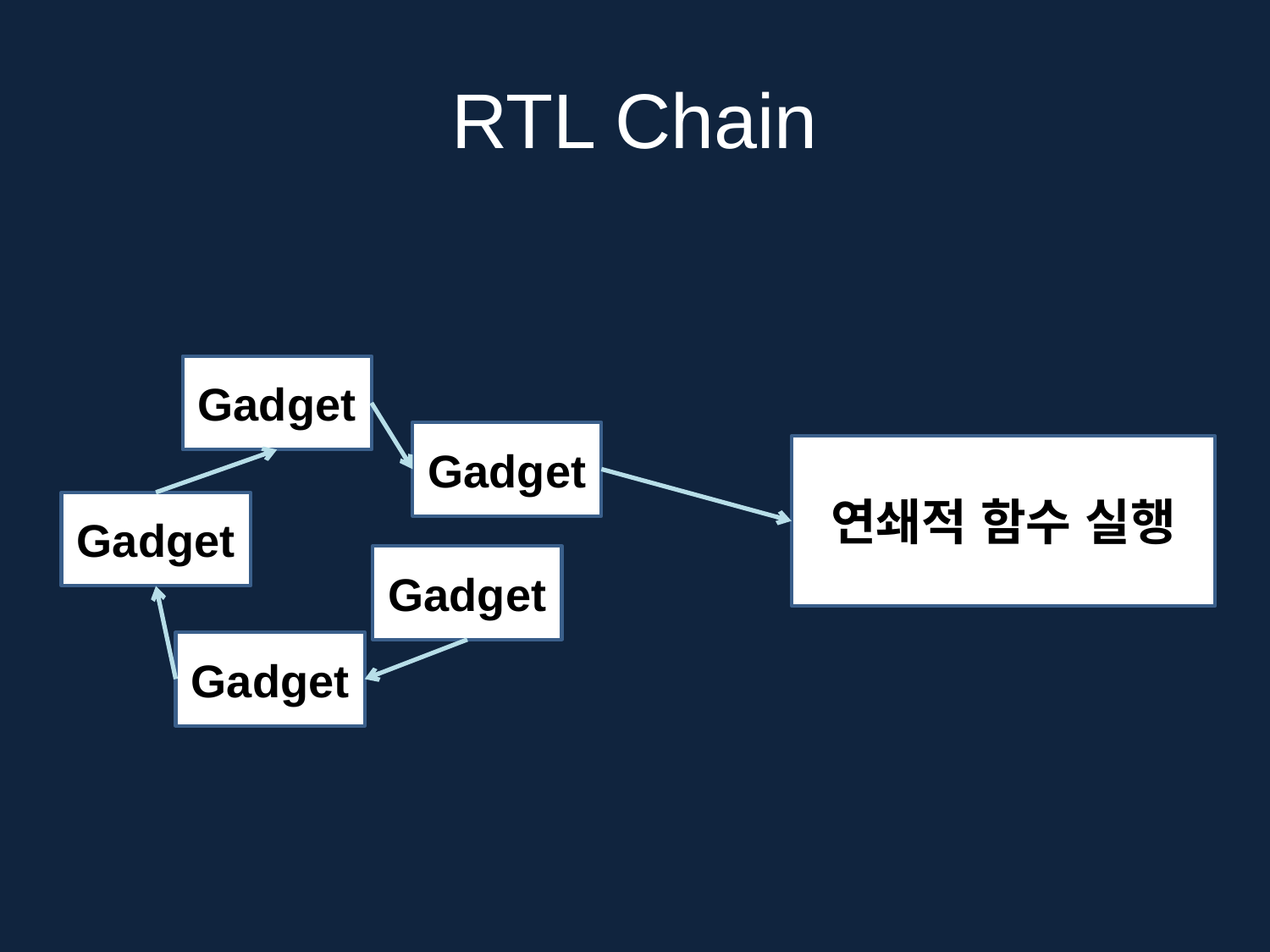

# RTL Chain
Gadget
Gadget
연쇄적 함수 실행
Gadget
Gadget
Gadget